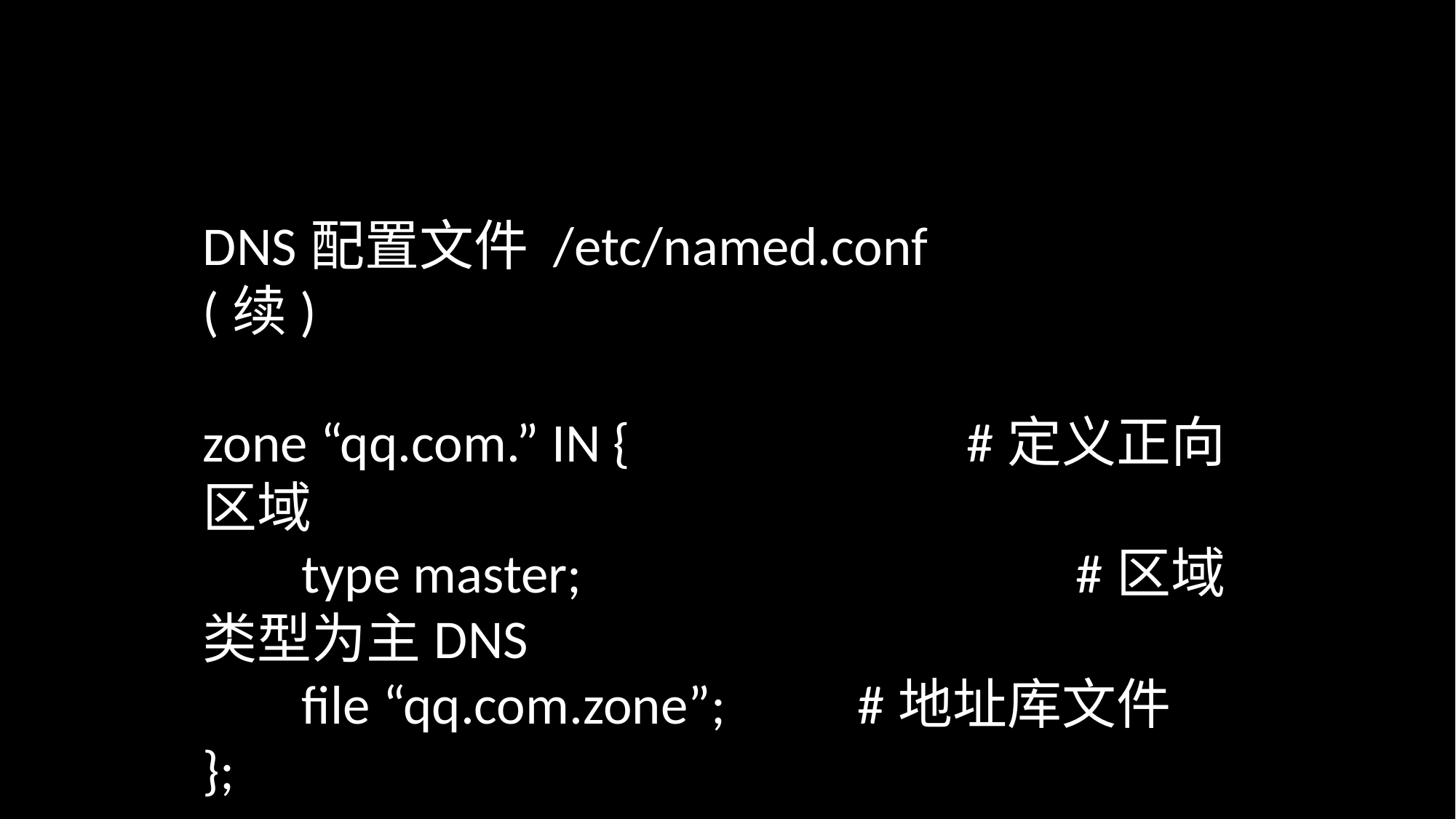

DNS配置文件 /etc/named.conf			(续)

zone “qq.com.” IN {				#定义正向区域
        type master;					#区域类型为主DNS
        file “qq.com.zone”;		#地址库文件
};